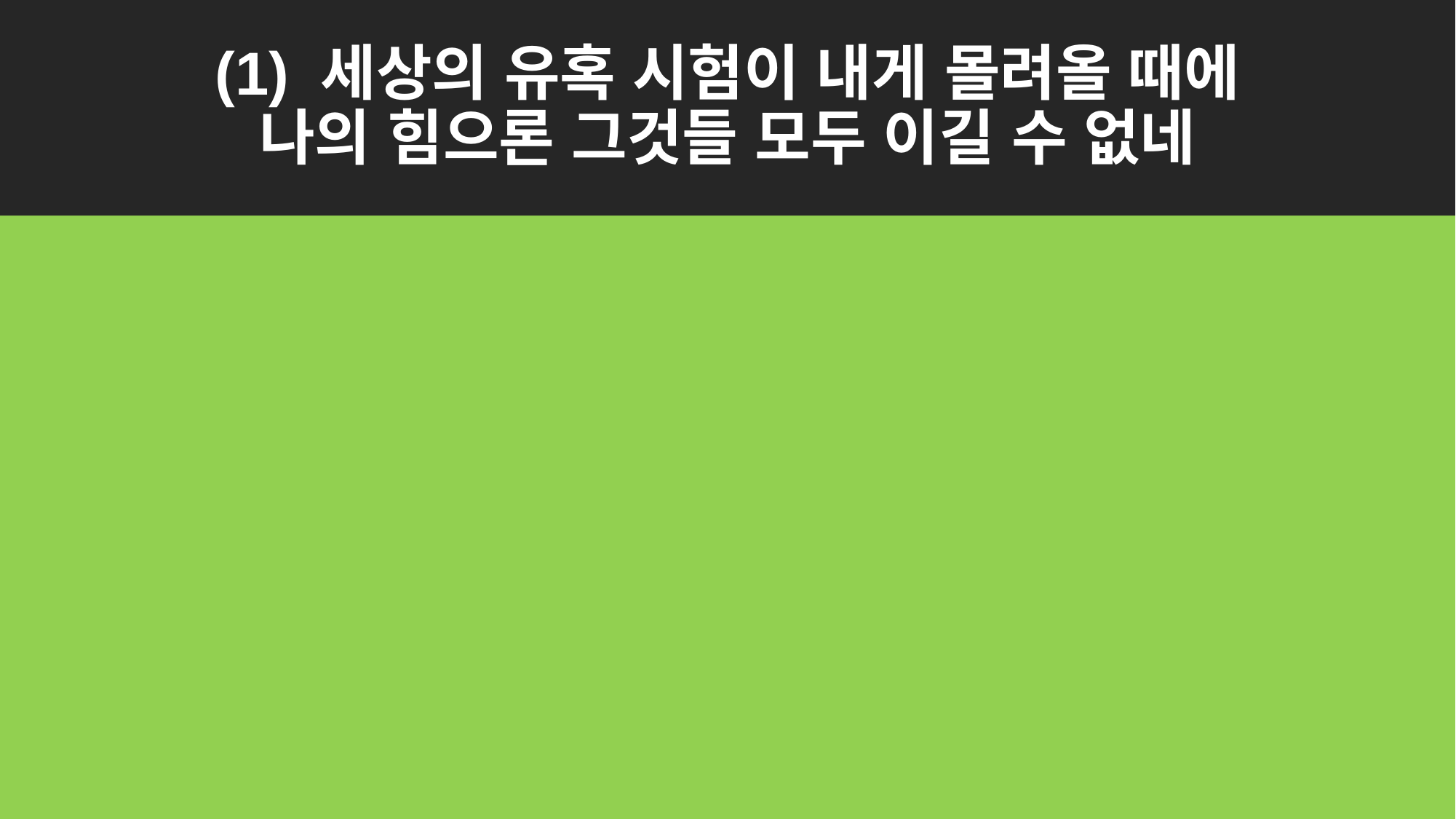

# (1) 세상의 유혹 시험이 내게 몰려올 때에 나의 힘으론 그것들 모두 이길 수 없네